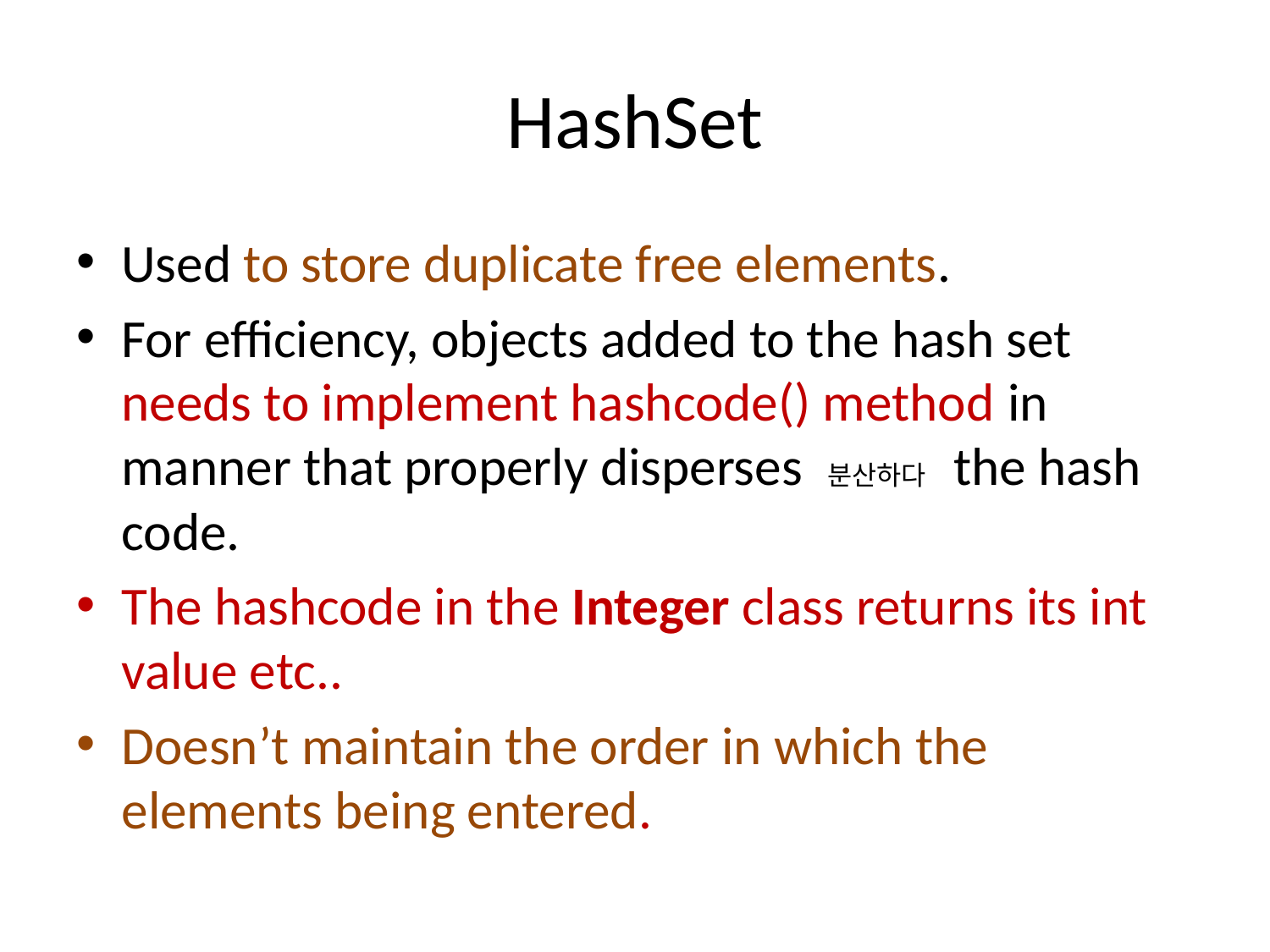

# HashSet
Used to store duplicate free elements.
For efficiency, objects added to the hash set needs to implement hashcode() method in manner that properly disperses 분산하다 the hash code.
The hashcode in the Integer class returns its int value etc..
Doesn’t maintain the order in which the elements being entered.